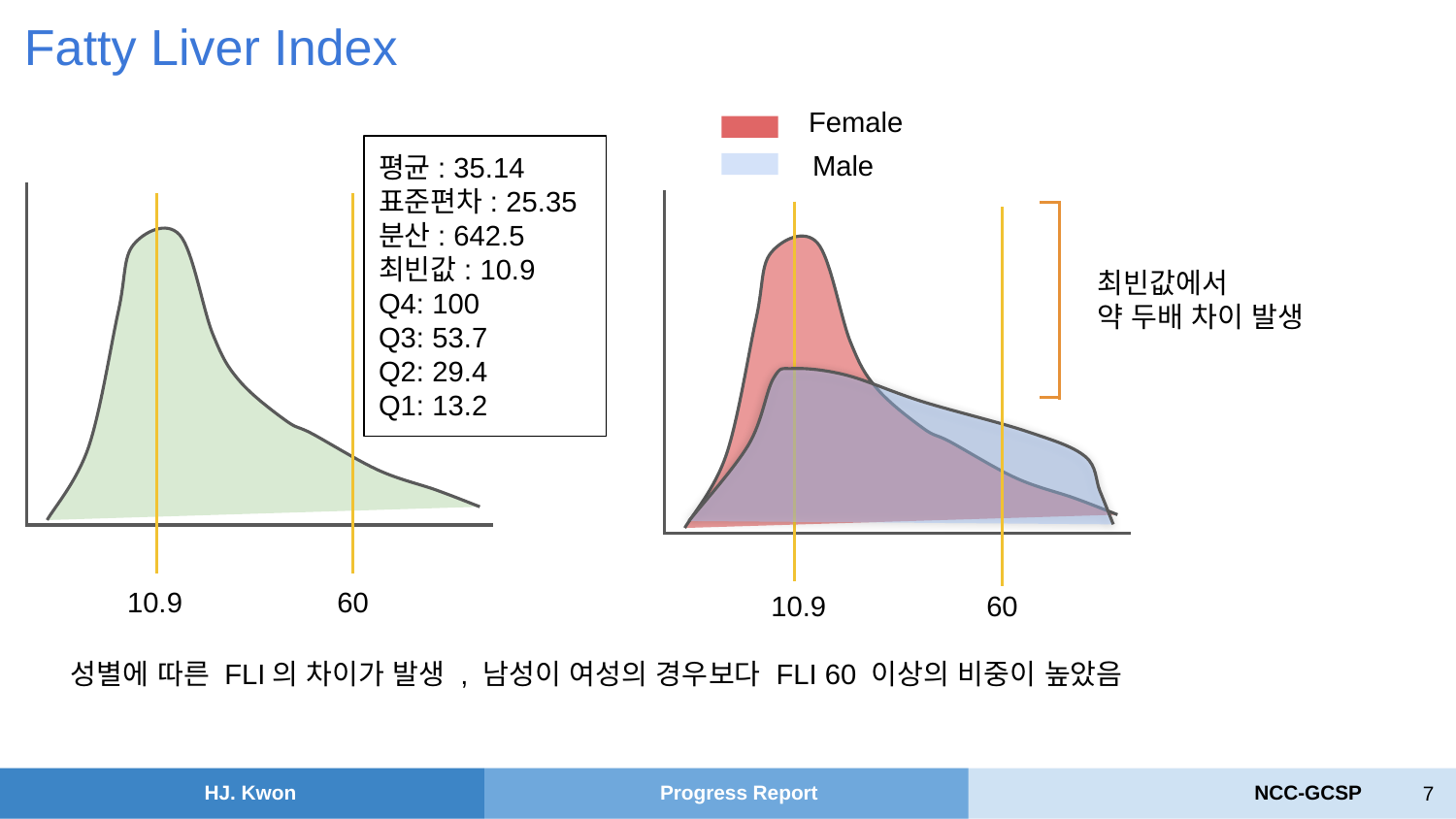

Fatty Liver Index
Female

Male
평균: 35.14
표준편차: 25.35
분산: 642.5
최빈값: 10.9
Q4: 100
Q3: 53.7
Q2: 29.4
Q1: 13.2

최빈값에서
약 두배 차이 발생

60
10.9
60
10.9
성별에 따른 FLI의 차이가 발생 , 남성이 여성의 경우보다 FLI 60 이상의 비중이 높았음
7
HJ. Kwon
Progress Report
NCC-GCSP